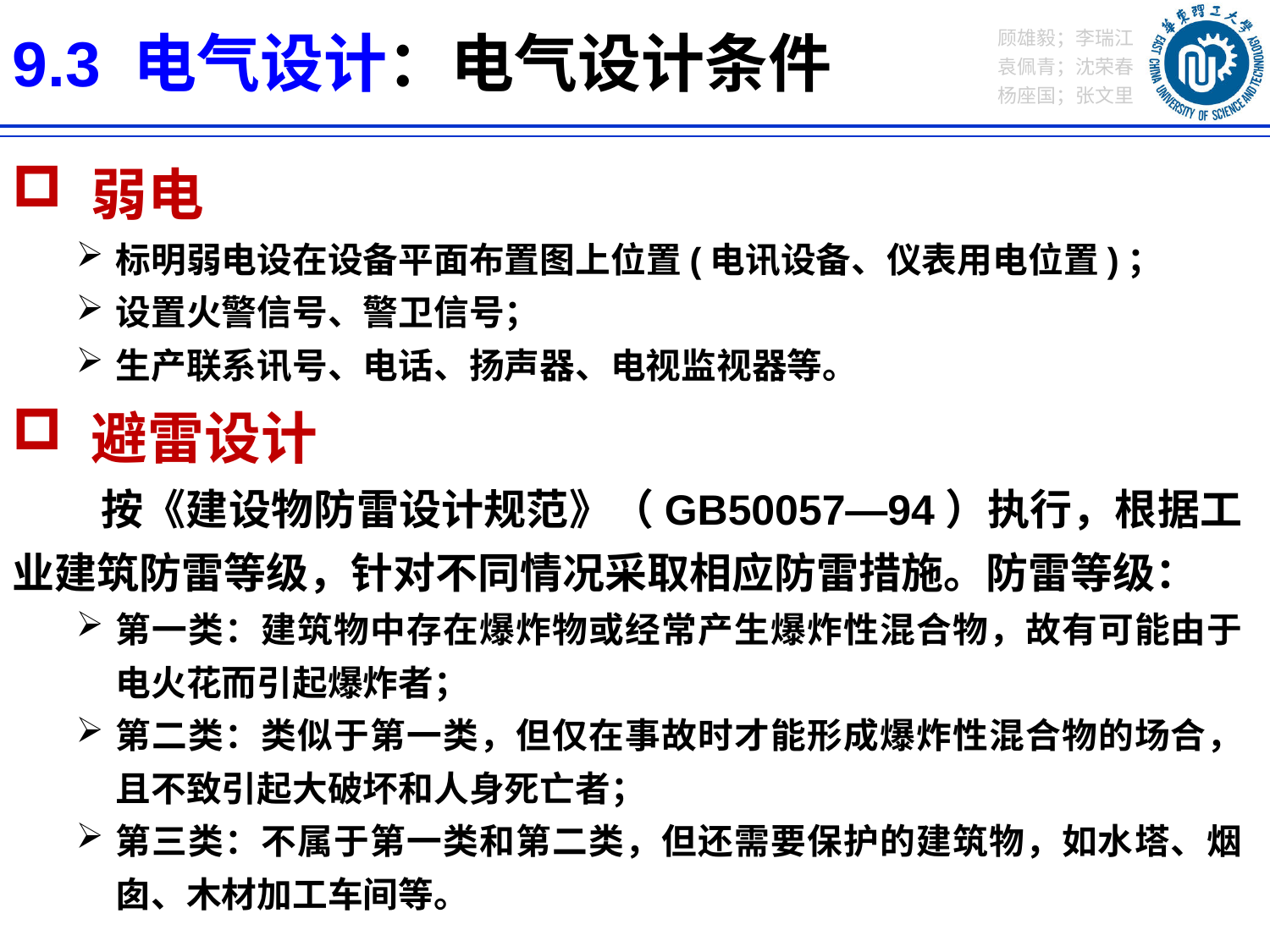

9.3 电气设计：电气设计条件
 弱电
标明弱电设在设备平面布置图上位置(电讯设备、仪表用电位置)；
设置火警信号、警卫信号；
生产联系讯号、电话、扬声器、电视监视器等。
 避雷设计
        按《建设物防雷设计规范》（GB50057—94）执行，根据工业建筑防雷等级，针对不同情况采取相应防雷措施。防雷等级：
第一类：建筑物中存在爆炸物或经常产生爆炸性混合物，故有可能由于电火花而引起爆炸者；
第二类：类似于第一类，但仅在事故时才能形成爆炸性混合物的场合，且不致引起大破坏和人身死亡者；
第三类：不属于第一类和第二类，但还需要保护的建筑物，如水塔、烟囱、木材加工车间等。